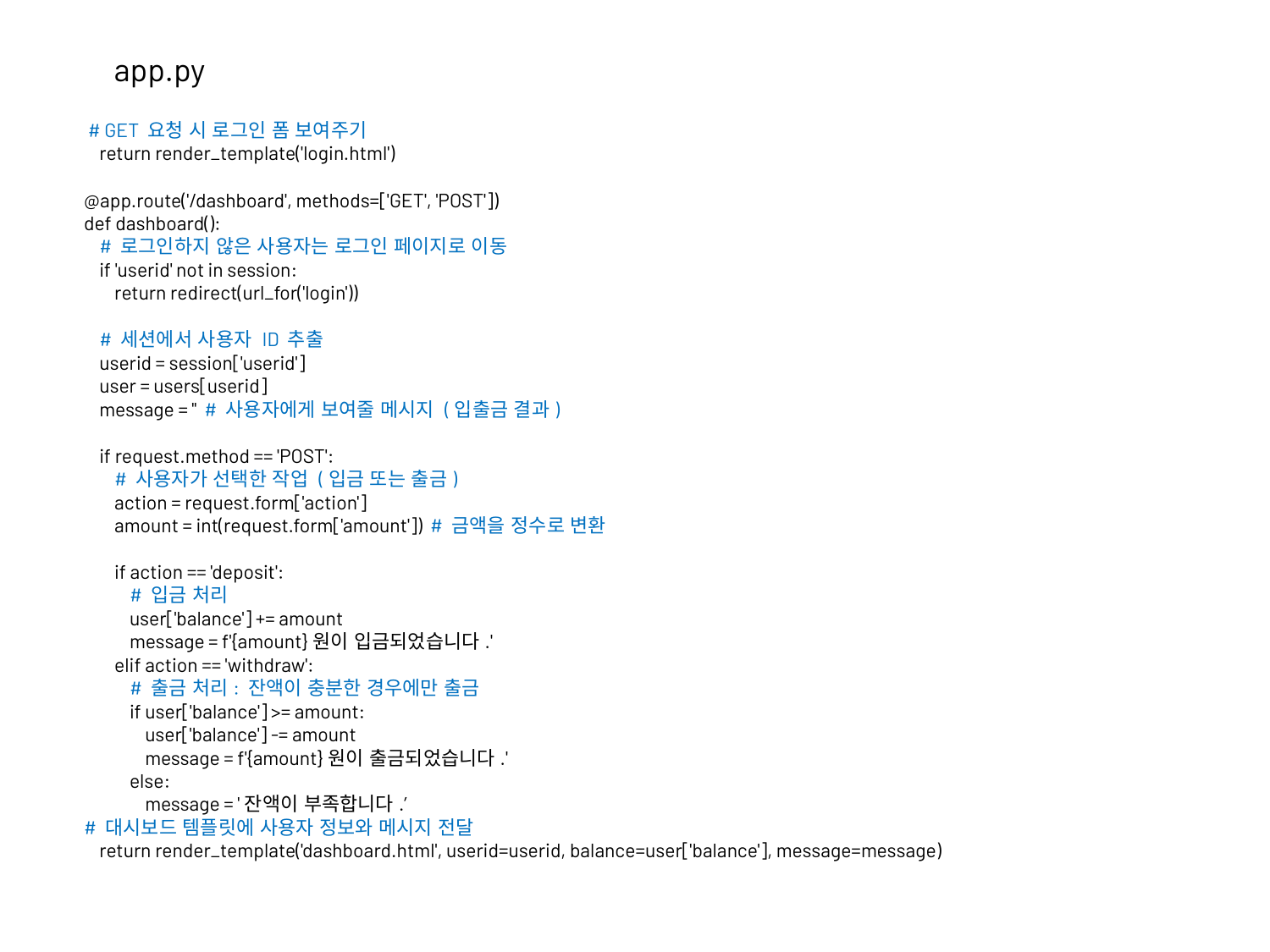

app.py
 # GET 요청 시 로그인 폼 보여주기
    return render_template('login.html')

@app.route('/dashboard', methods=['GET', 'POST'])
def dashboard():
    # 로그인하지 않은 사용자는 로그인 페이지로 이동
    if 'userid' not in session:
        return redirect(url_for('login'))

    # 세션에서 사용자 ID 추출
    userid = session['userid']
    user = users[userid]
    message = ''  # 사용자에게 보여줄 메시지 (입출금 결과)

    if request.method == 'POST':
        # 사용자가 선택한 작업 (입금 또는 출금)
        action = request.form['action']
        amount = int(request.form['amount'])  # 금액을 정수로 변환

        if action == 'deposit':
            # 입금 처리
            user['balance'] += amount
            message = f'{amount}원이 입금되었습니다.'
        elif action == 'withdraw':
            # 출금 처리: 잔액이 충분한 경우에만 출금
            if user['balance'] >= amount:
                user['balance'] -= amount
                message = f'{amount}원이 출금되었습니다.'
            else:
                message = '잔액이 부족합니다.’
# 대시보드 템플릿에 사용자 정보와 메시지 전달
    return render_template('dashboard.html', userid=userid, balance=user['balance'], message=message)